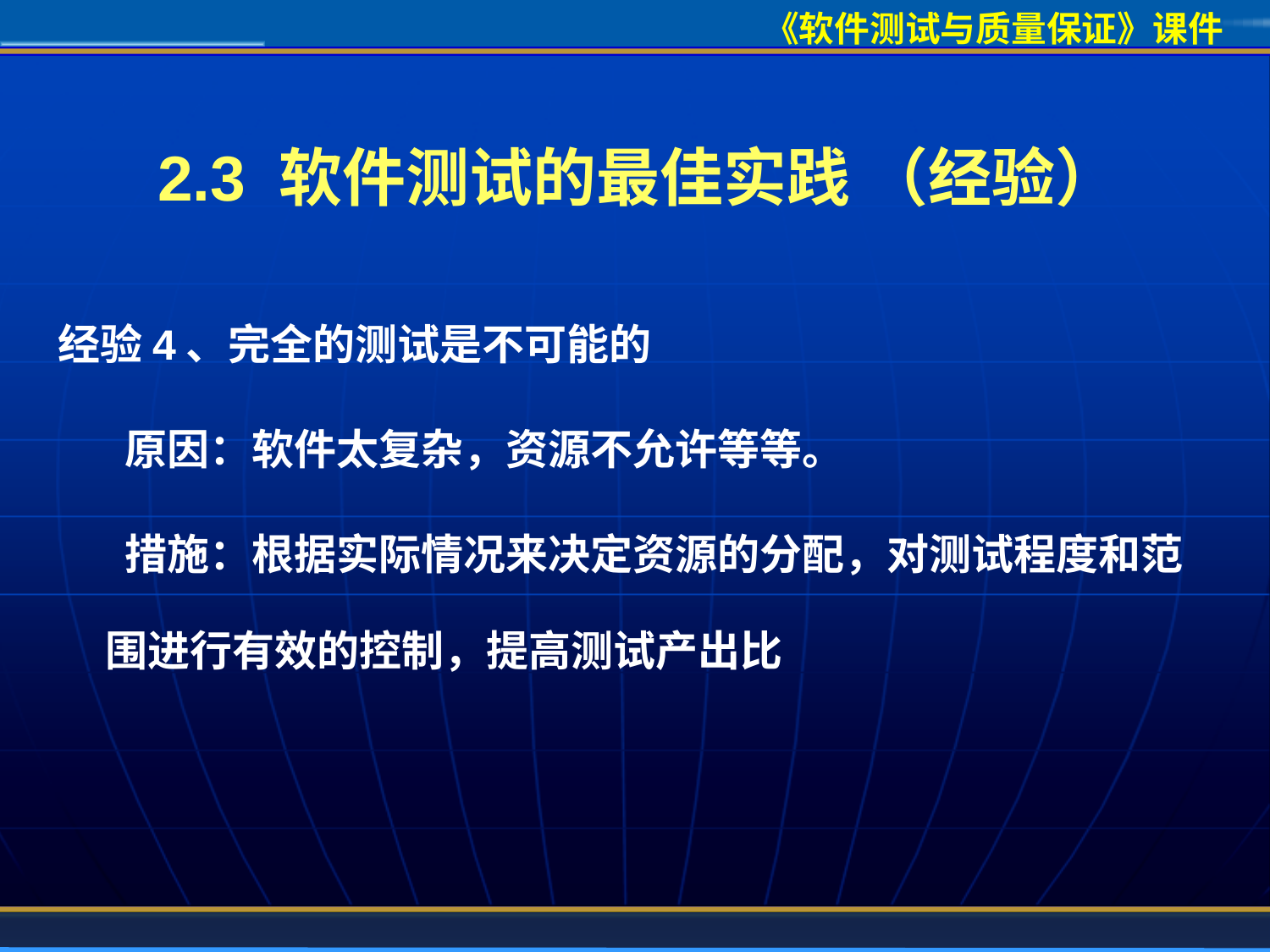

# 2.3 软件测试的最佳实践 （经验）
经验4、完全的测试是不可能的
	 原因：软件太复杂，资源不允许等等。
	 措施：根据实际情况来决定资源的分配，对测试程度和范围进行有效的控制，提高测试产出比